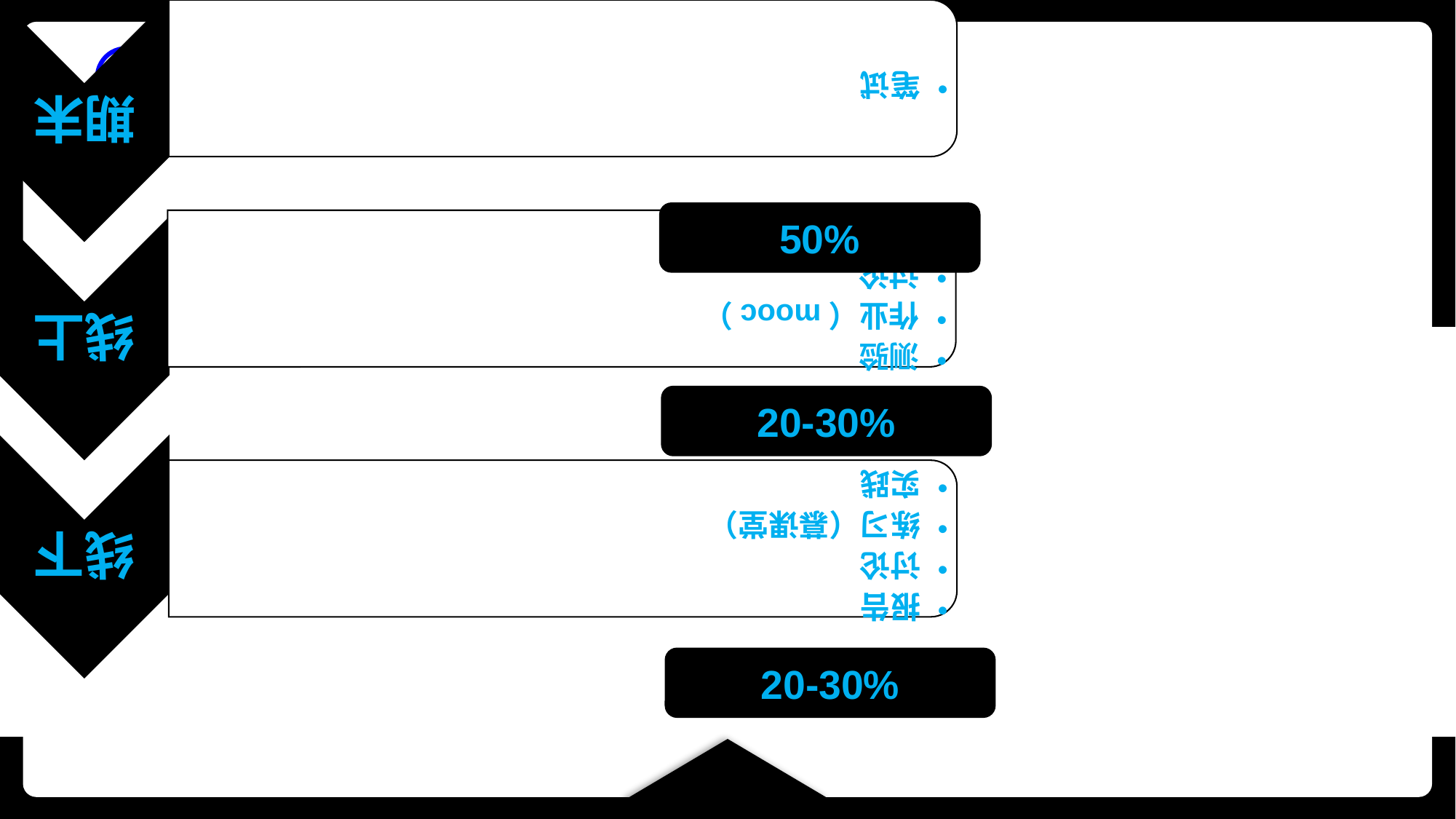

线上线下考核评价

期末
笔试
线上
测验
作业（mooc）
讨论
考试
线下
报告
讨论
练习（慕课堂）
实践
50%
20-30%
20-30%